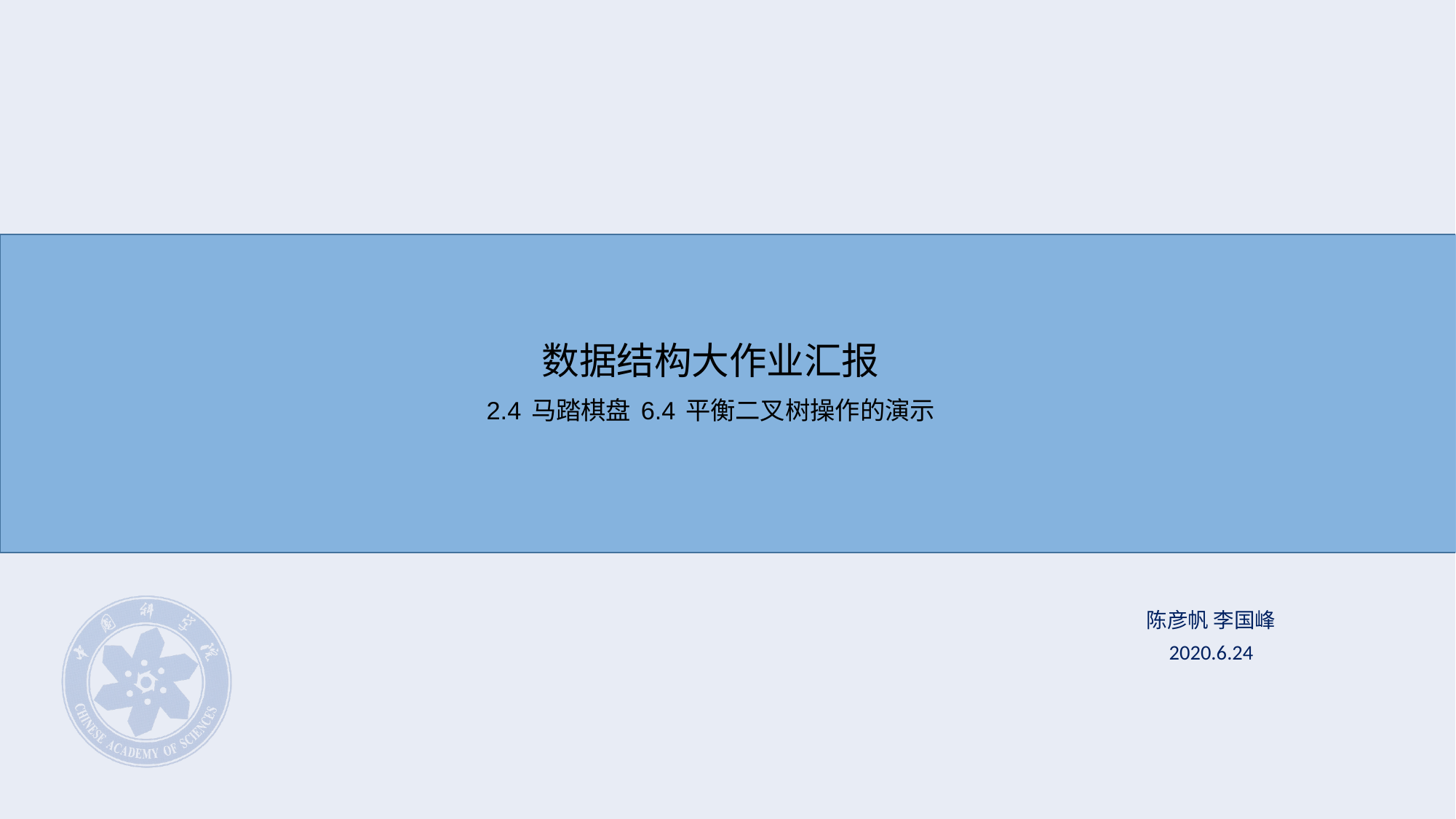

数据结构大作业汇报
2.4 马踏棋盘 6.4 平衡二叉树操作的演示
陈彦帆 李国峰
2020.6.24